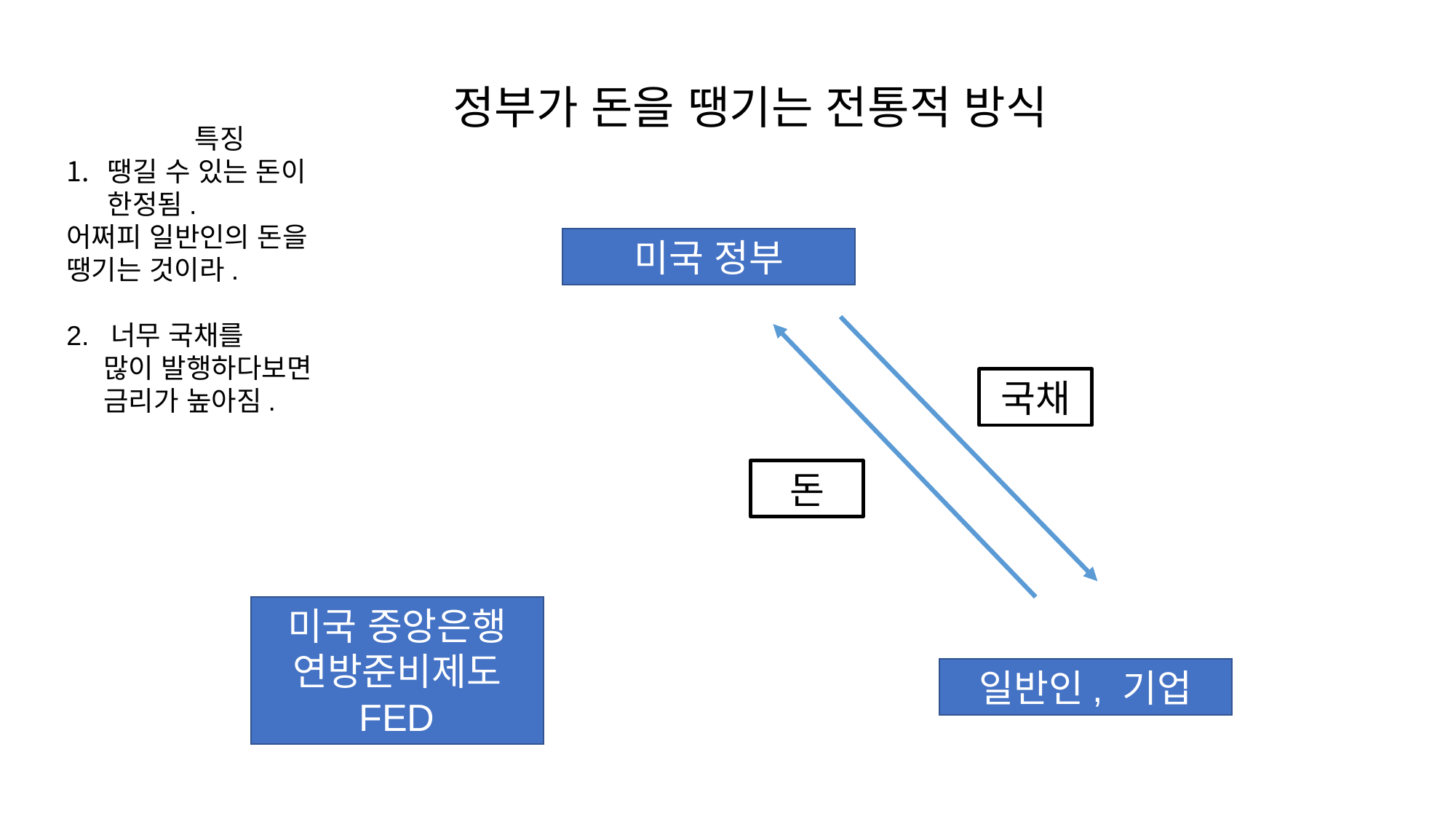

정부가 돈을 땡기는 전통적 방식
특징
땡길 수 있는 돈이 한정됨.
어쩌피 일반인의 돈을 땡기는 것이라.

2.  너무 국채를
    많이 발행하다보면
    금리가 높아짐.
미국 정부
국채
돈
미국 중앙은행
연방준비제도
FED
일반인, 기업